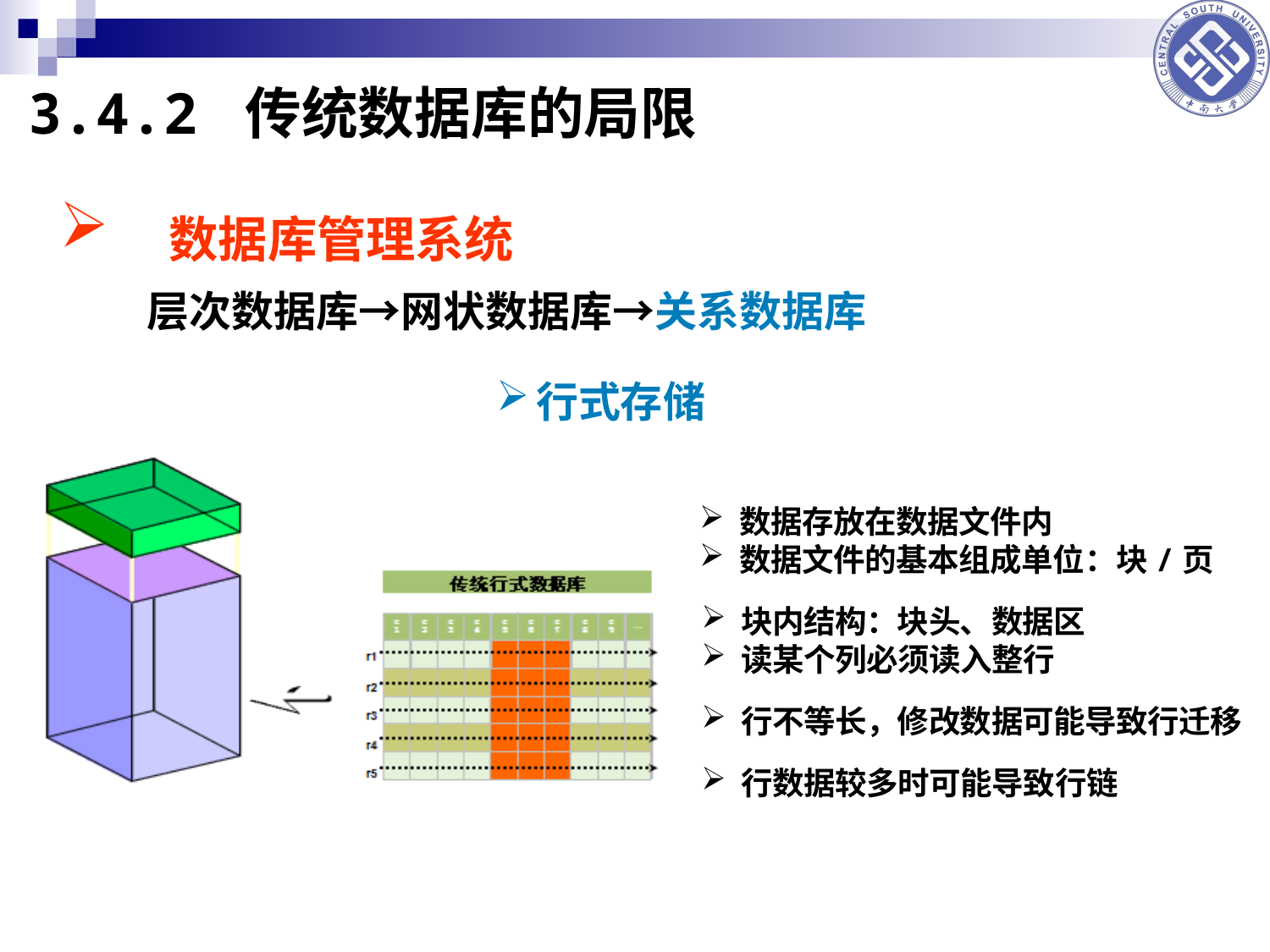

3.4.2 传统数据库的局限
 数据库管理系统
层次数据库→网状数据库→关系数据库
行式存储

数据存放在数据文件内
数据文件的基本组成单位：块/页
块内结构：块头、数据区
读某个列必须读入整行
行不等长，修改数据可能导致行迁移
行数据较多时可能导致行链